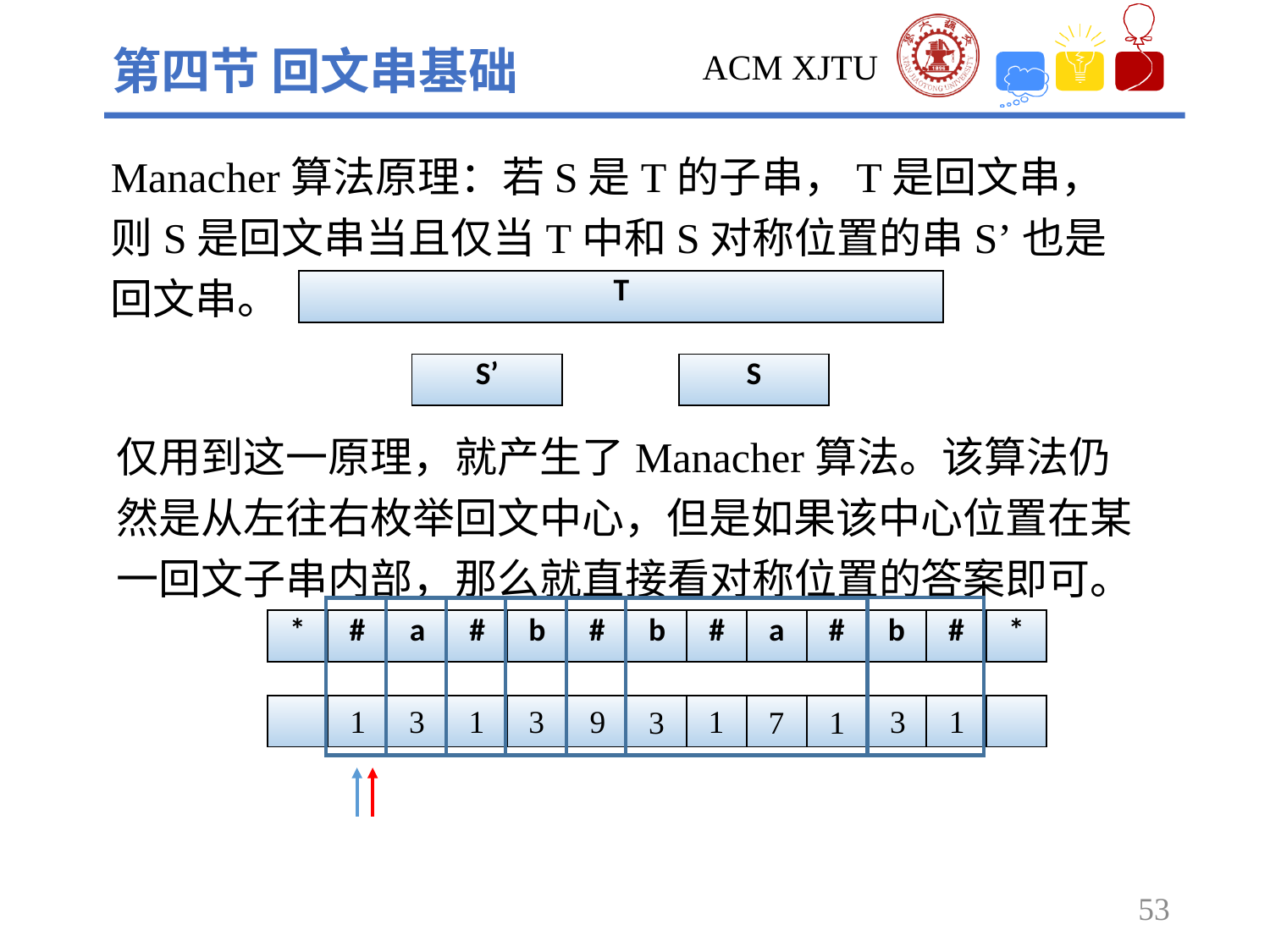

第四节 回文串基础
Manacher算法原理：若S是T的子串，T是回文串，则S是回文串当且仅当T中和S对称位置的串S’也是回文串。
| T |
| --- |
| S’ |
| --- |
| S |
| --- |
仅用到这一原理，就产生了Manacher算法。该算法仍然是从左往右枚举回文中心，但是如果该中心位置在某一回文子串内部，那么就直接看对称位置的答案即可。

| \* | # | a | # | b | # | b | # | a | # | b | # | \* |
| --- | --- | --- | --- | --- | --- | --- | --- | --- | --- | --- | --- | --- |
9
1
3
|  |  |  |  |  |  |  |  |  |  |  |  |  |
| --- | --- | --- | --- | --- | --- | --- | --- | --- | --- | --- | --- | --- |
1
1
3
1
3
3
7
1
53